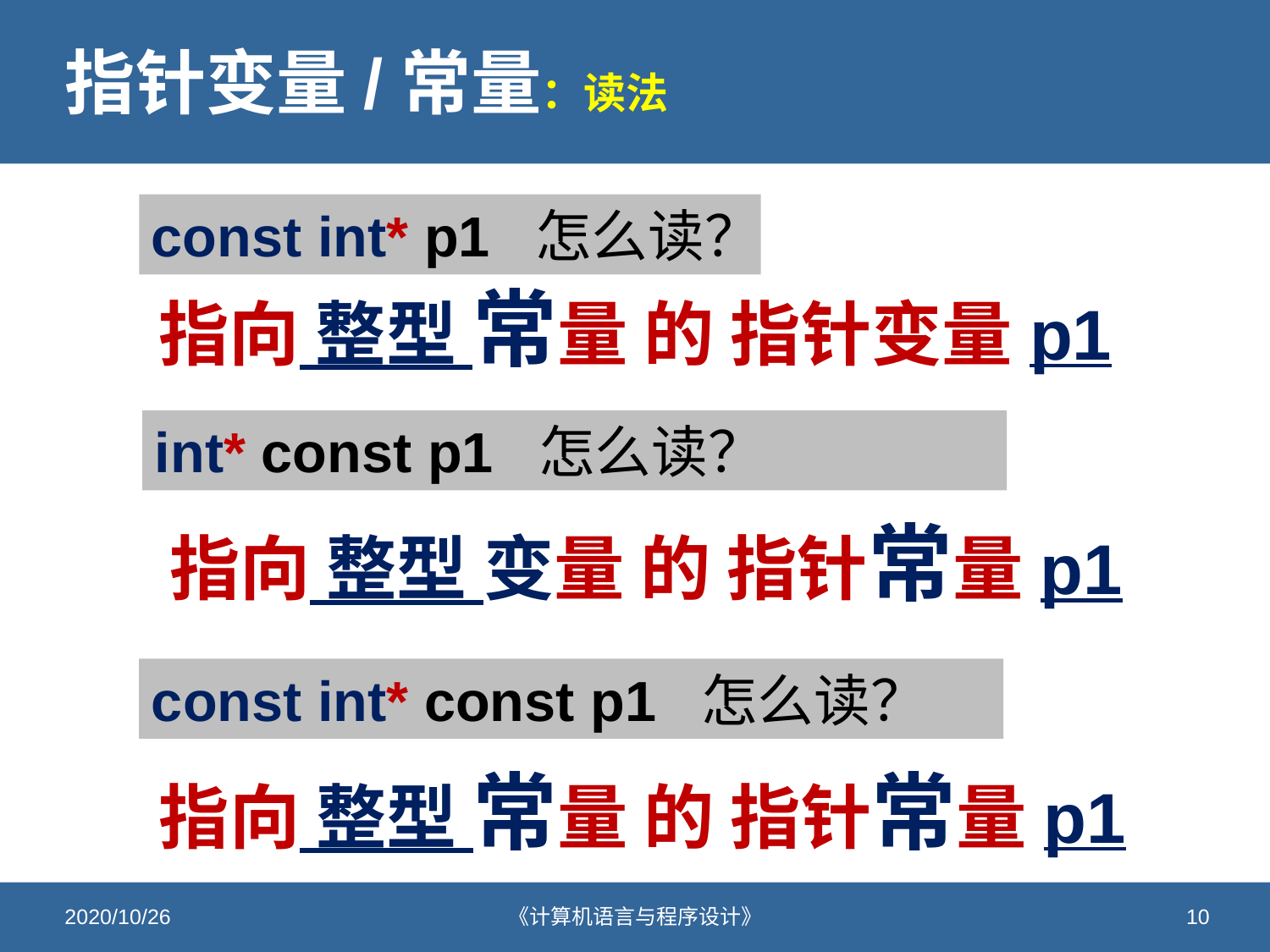

# 指针变量/常量：读法
const int* p1  怎么读？
指向 整型 常量 的 指针变量p1
int* const p1  怎么读？
指向 整型 变量 的 指针常量p1
const int* const p1  怎么读？
指向 整型 常量 的 指针常量p1
2020/10/26
《计算机语言与程序设计》
10